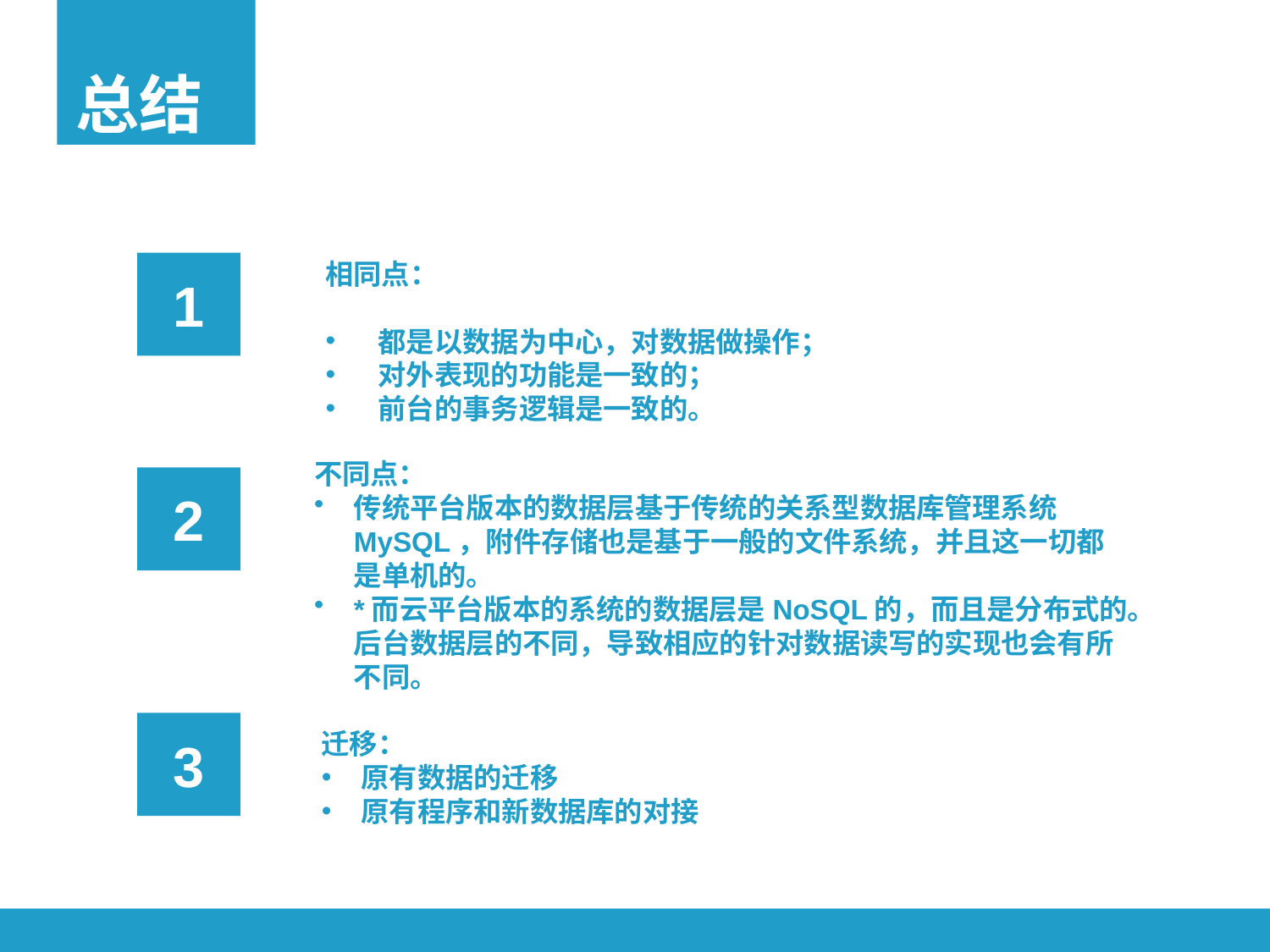

总结
相同点：

 都是以数据为中心，对数据做操作；
 对外表现的功能是一致的；
 前台的事务逻辑是一致的。
1
不同点：
传统平台版本的数据层基于传统的关系型数据库管理系统MySQL，附件存储也是基于一般的文件系统，并且这一切都是单机的。
*而云平台版本的系统的数据层是NoSQL的，而且是分布式的。后台数据层的不同，导致相应的针对数据读写的实现也会有所不同。
2
3
迁移：
原有数据的迁移
原有程序和新数据库的对接